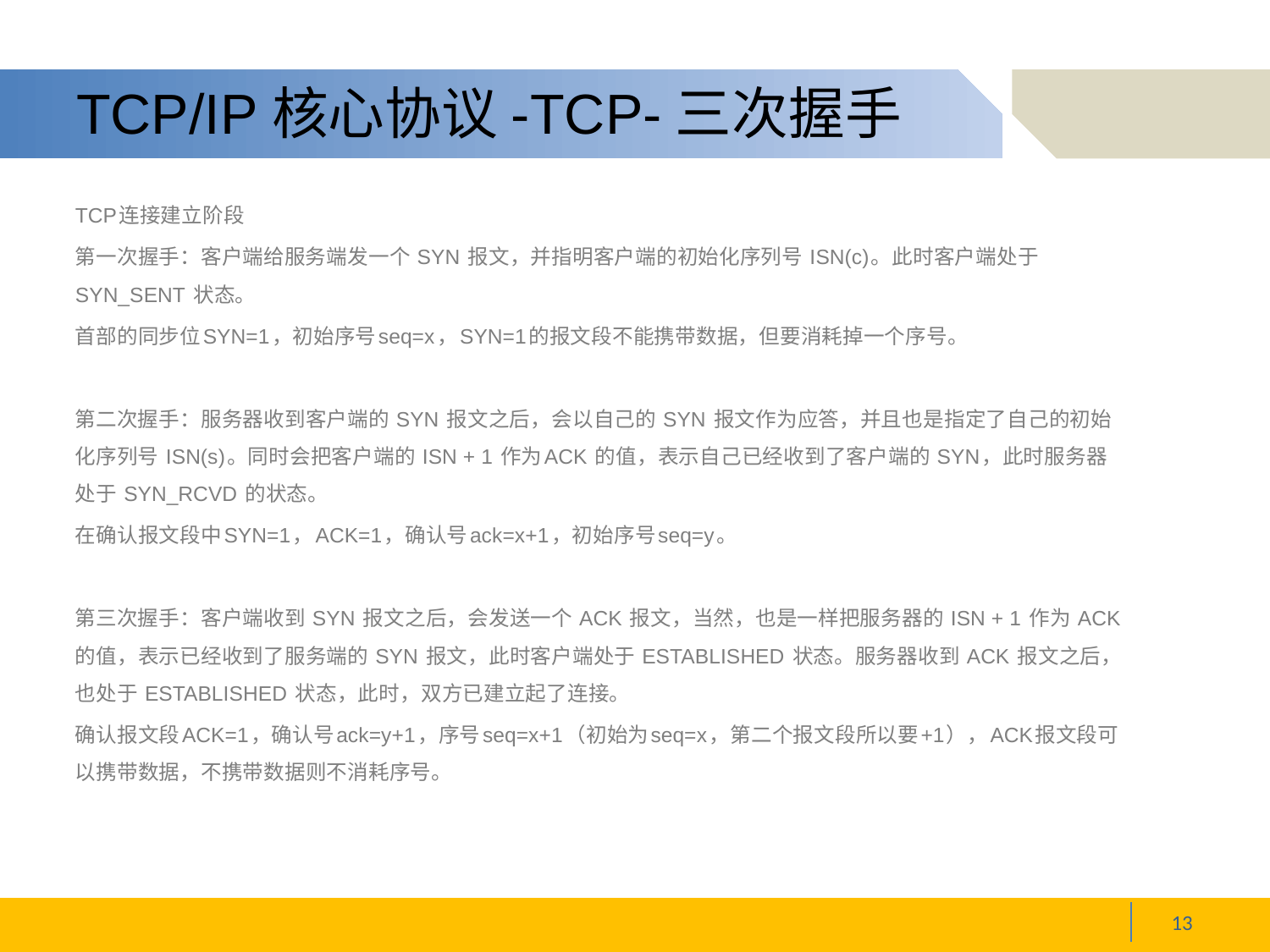

# TCP/IP核心协议-TCP-三次握手
TCP连接建立阶段
第一次握手：客户端给服务端发一个 SYN 报文，并指明客户端的初始化序列号 ISN(c)。此时客户端处于 SYN_SENT 状态。
首部的同步位SYN=1，初始序号seq=x，SYN=1的报文段不能携带数据，但要消耗掉一个序号。

第二次握手：服务器收到客户端的 SYN 报文之后，会以自己的 SYN 报文作为应答，并且也是指定了自己的初始化序列号 ISN(s)。同时会把客户端的 ISN + 1 作为ACK 的值，表示自己已经收到了客户端的 SYN，此时服务器处于 SYN_RCVD 的状态。
在确认报文段中SYN=1，ACK=1，确认号ack=x+1，初始序号seq=y。

第三次握手：客户端收到 SYN 报文之后，会发送一个 ACK 报文，当然，也是一样把服务器的 ISN + 1 作为 ACK 的值，表示已经收到了服务端的 SYN 报文，此时客户端处于 ESTABLISHED 状态。服务器收到 ACK 报文之后，也处于 ESTABLISHED 状态，此时，双方已建立起了连接。
确认报文段ACK=1，确认号ack=y+1，序号seq=x+1（初始为seq=x，第二个报文段所以要+1），ACK报文段可以携带数据，不携带数据则不消耗序号。

13